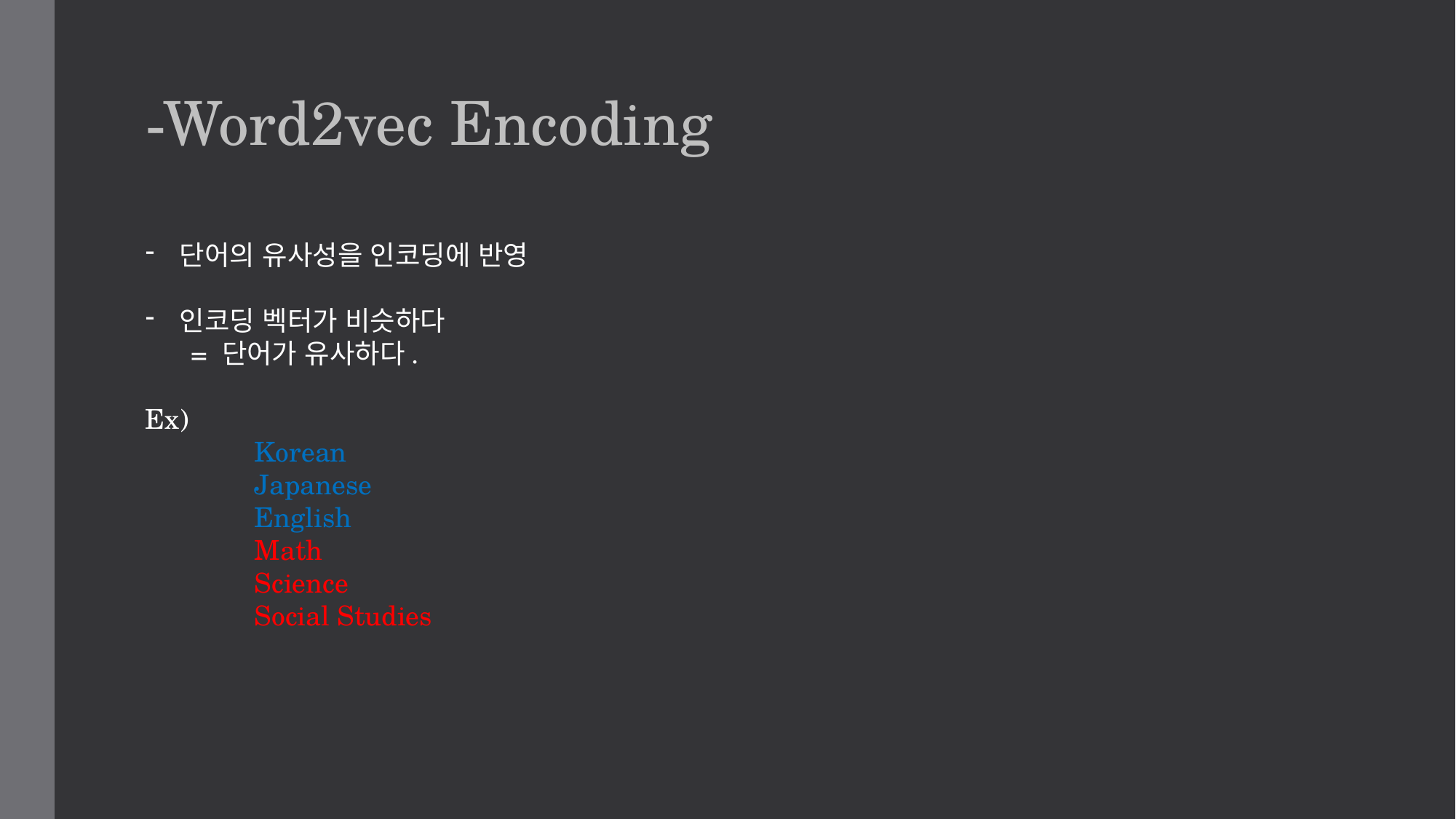

-Word2vec Encoding
단어의 유사성을 인코딩에 반영

인코딩 벡터가 비슷하다
      = 단어가 유사하다.

Ex)
	Korean
	Japanese
	English
	Math
	Science
	Social Studies